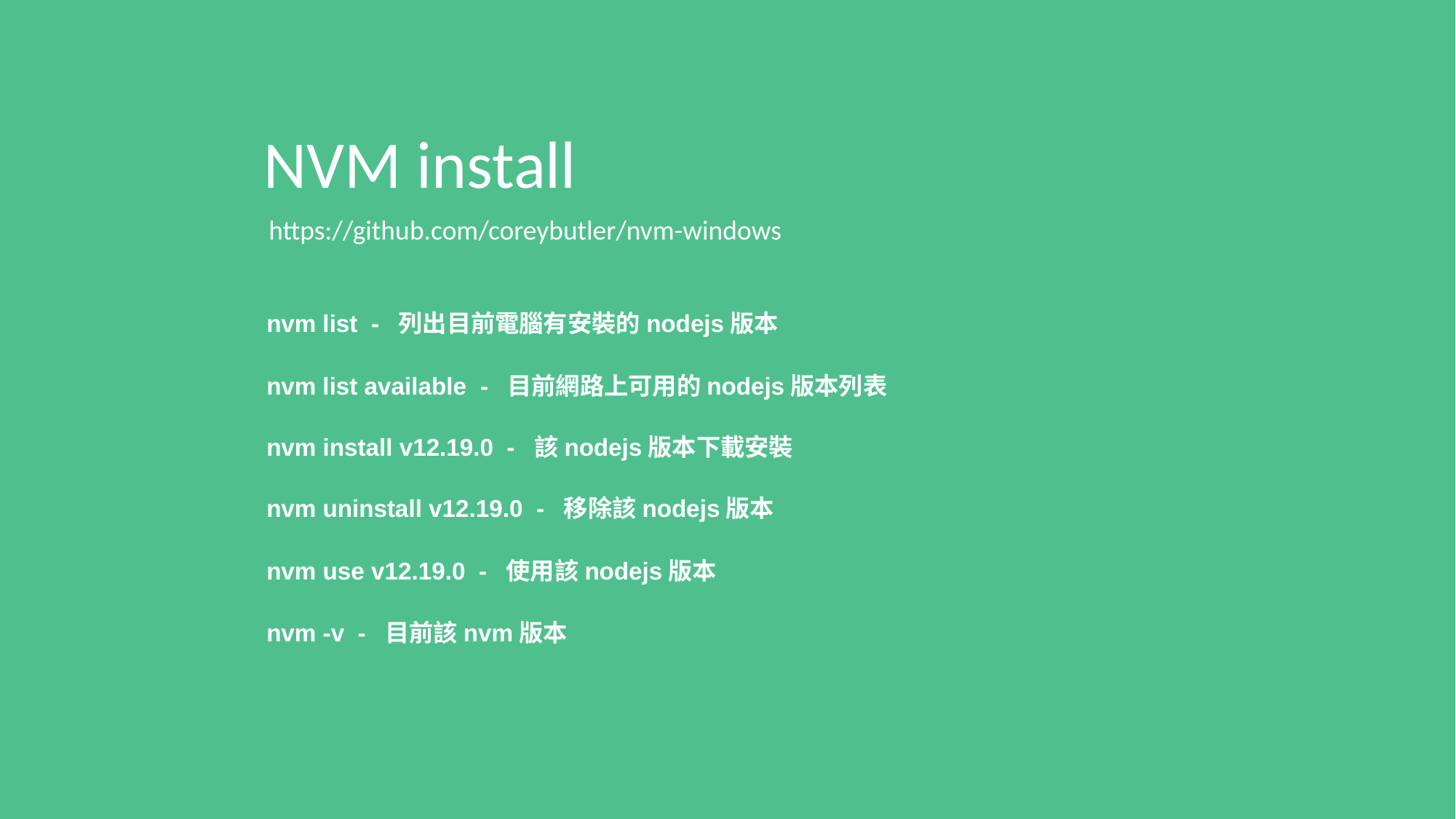

# NVM install
https://github.com/coreybutler/nvm-windows
nvm list  -  列出目前電腦有安裝的nodejs版本
nvm list available  -  目前網路上可用的nodejs版本列表
nvm install v12.19.0  -  該nodejs版本下載安裝
nvm uninstall v12.19.0  -  移除該nodejs版本
nvm use v12.19.0  -  使用該nodejs版本
nvm -v  -  目前該nvm版本